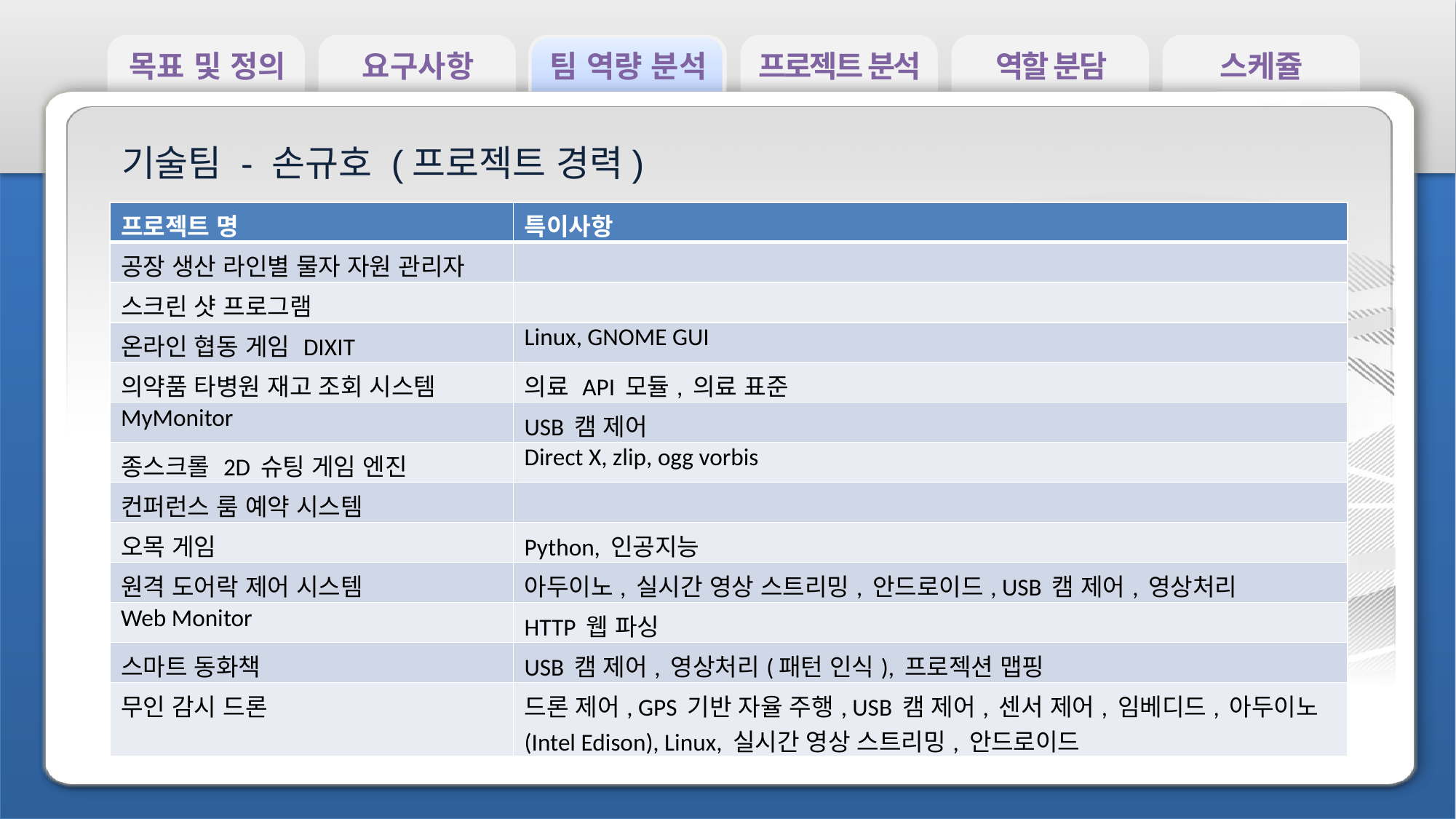

목표 및 정의
요구사항
팀 역량 분석
프로젝트 분석
역할 분담
스케쥴
기술팀 - 손규호 (프로젝트 경력)
| 프로젝트 명 | 특이사항 |
| --- | --- |
| 공장 생산 라인별 물자 자원 관리자 |  |
| 스크린 샷 프로그램 |  |
| 온라인 협동 게임 DIXIT | Linux, GNOME GUI |
| 의약품 타병원 재고 조회 시스템 | 의료 API 모듈, 의료 표준 |
| MyMonitor | USB 캠 제어 |
| 종스크롤 2D 슈팅 게임 엔진 | Direct X, zlip, ogg vorbis |
| 컨퍼런스 룸 예약 시스템 |  |
| 오목 게임 | Python, 인공지능 |
| 원격 도어락 제어 시스템 | 아두이노, 실시간 영상 스트리밍, 안드로이드, USB 캠 제어, 영상처리 |
| Web Monitor | HTTP 웹 파싱 |
| 스마트 동화책 | USB 캠 제어, 영상처리(패턴 인식), 프로젝션 맵핑 |
| 무인 감시 드론 | 드론 제어, GPS 기반 자율 주행, USB 캠 제어, 센서 제어, 임베디드, 아두이노(Intel Edison), Linux, 실시간 영상 스트리밍, 안드로이드 |